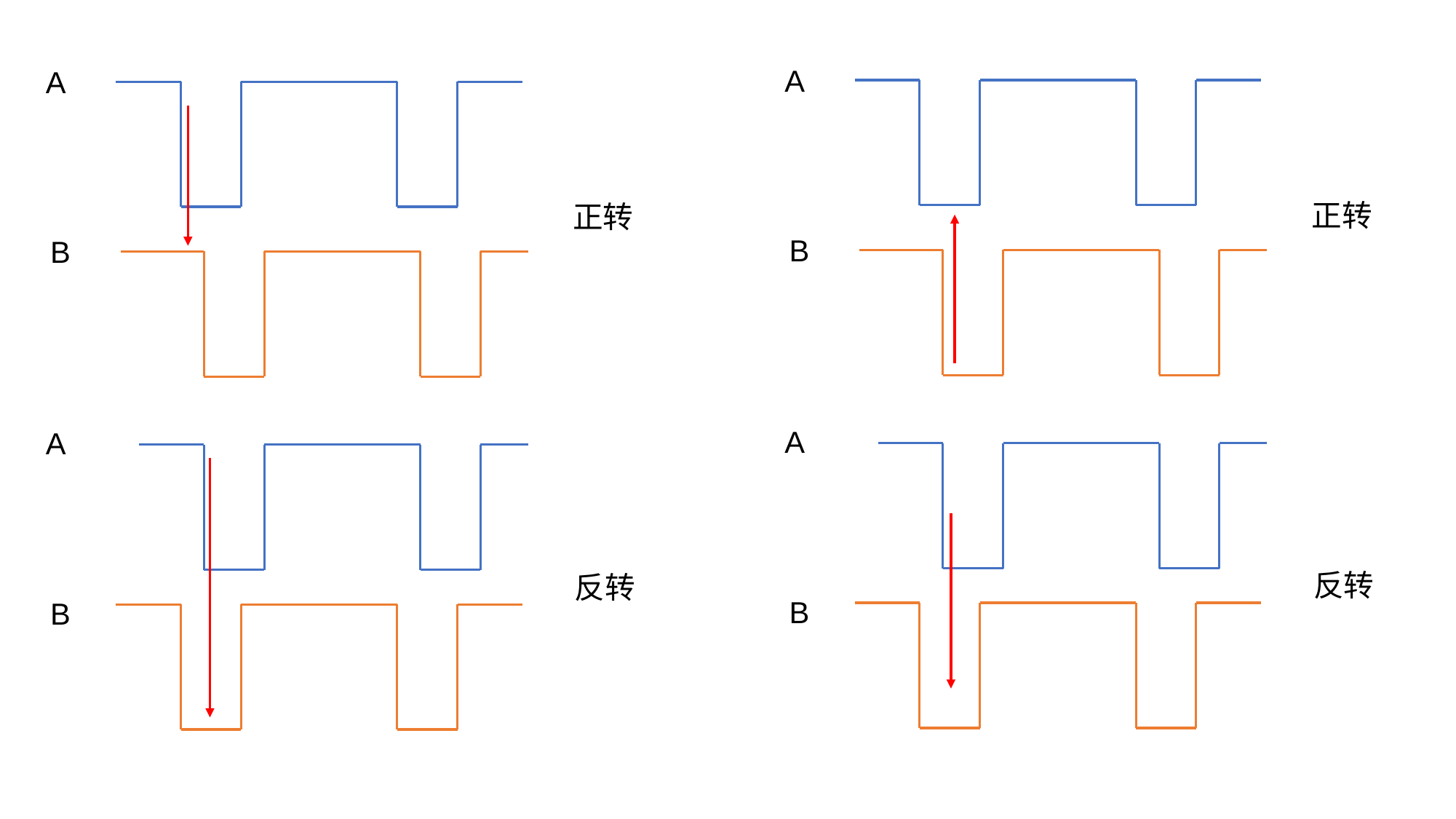

A
A
正转
正转
B
B
A
A
反转
反转
B
B